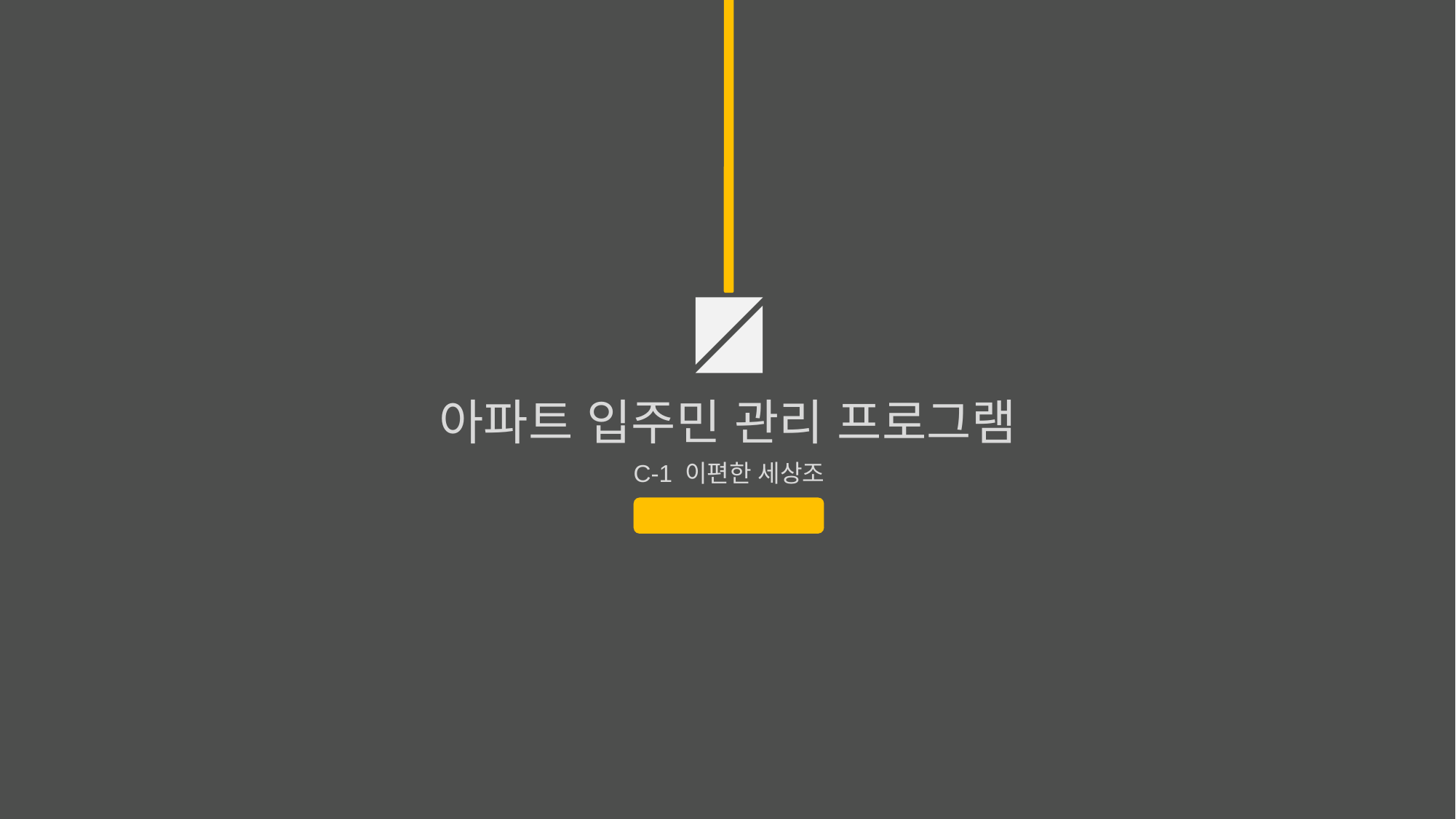

아파트 입주민 관리 프로그램
C-1 이편한 세상조